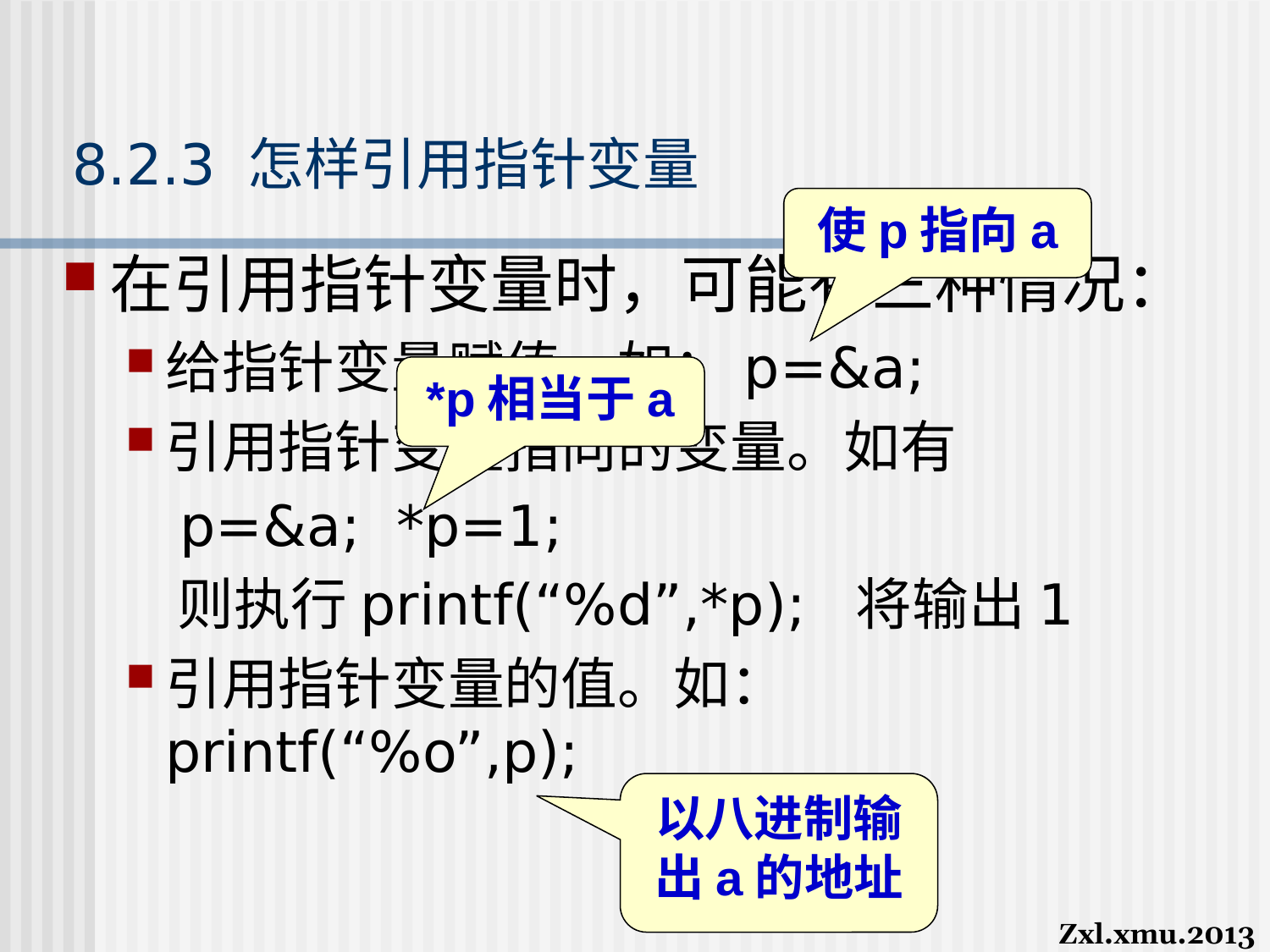

# 8.2.3 怎样引用指针变量
使p指向a
在引用指针变量时，可能有三种情况：
给指针变量赋值。如：p=&a;
引用指针变量指向的变量。如有
   p=&a;  *p=1;
   则执行printf(“%d”,*p);  将输出1
引用指针变量的值。如：printf(“%o”,p);
*p相当于a
以八进制输出a的地址